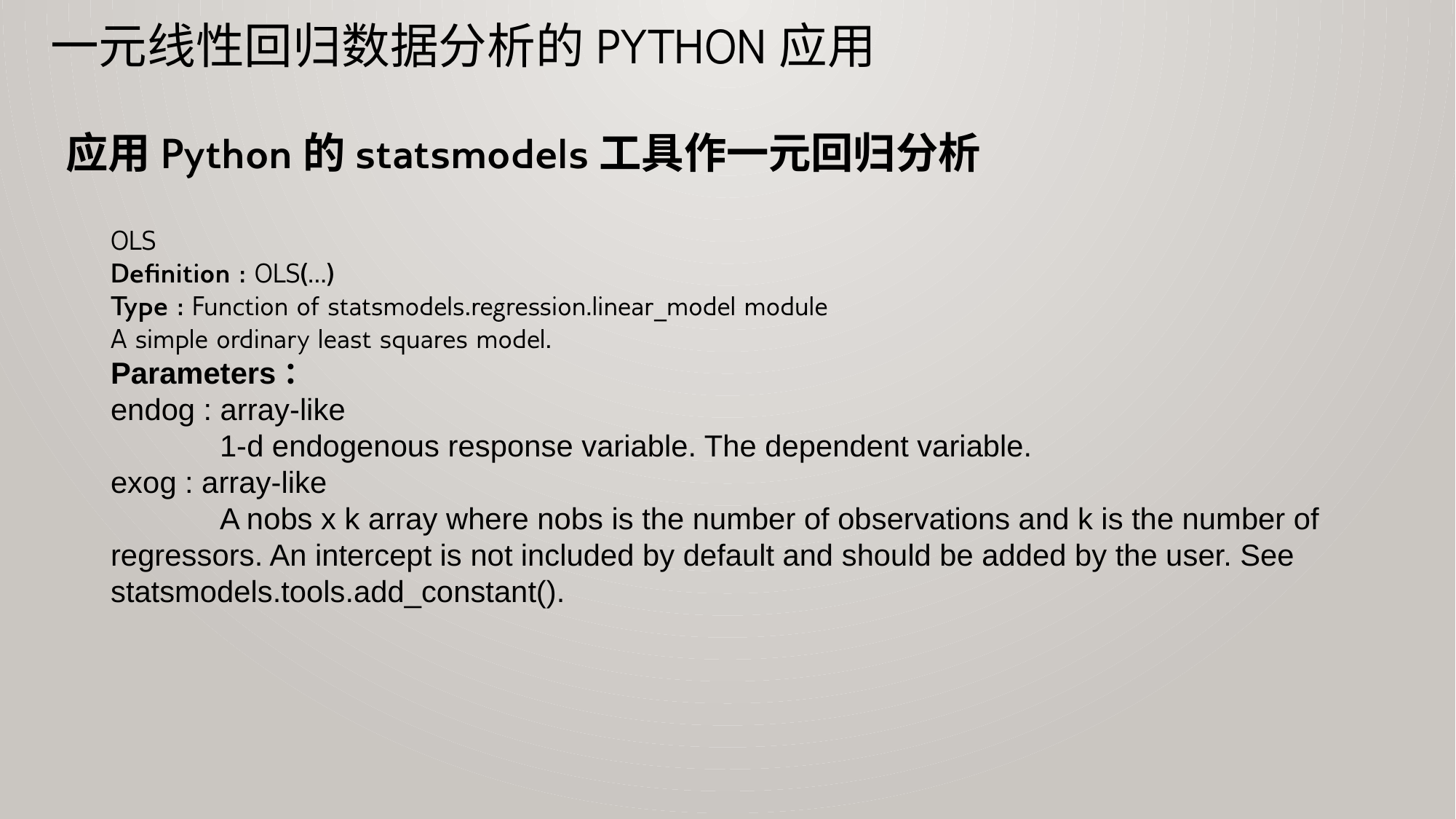

# 一元线性回归数据分析的Python应用
应用Python的statsmodels工具作一元回归分析

OLS
Definition : OLS(...)
Type : Function of statsmodels.regression.linear_model module
A simple ordinary least squares model.
Parameters：
endog : array-like
	1-d endogenous response variable. The dependent variable.
exog : array-like
	A nobs x k array where nobs is the number of observations and k is the number of regressors. An intercept is not included by default and should be added by the user. See statsmodels.tools.add_constant().